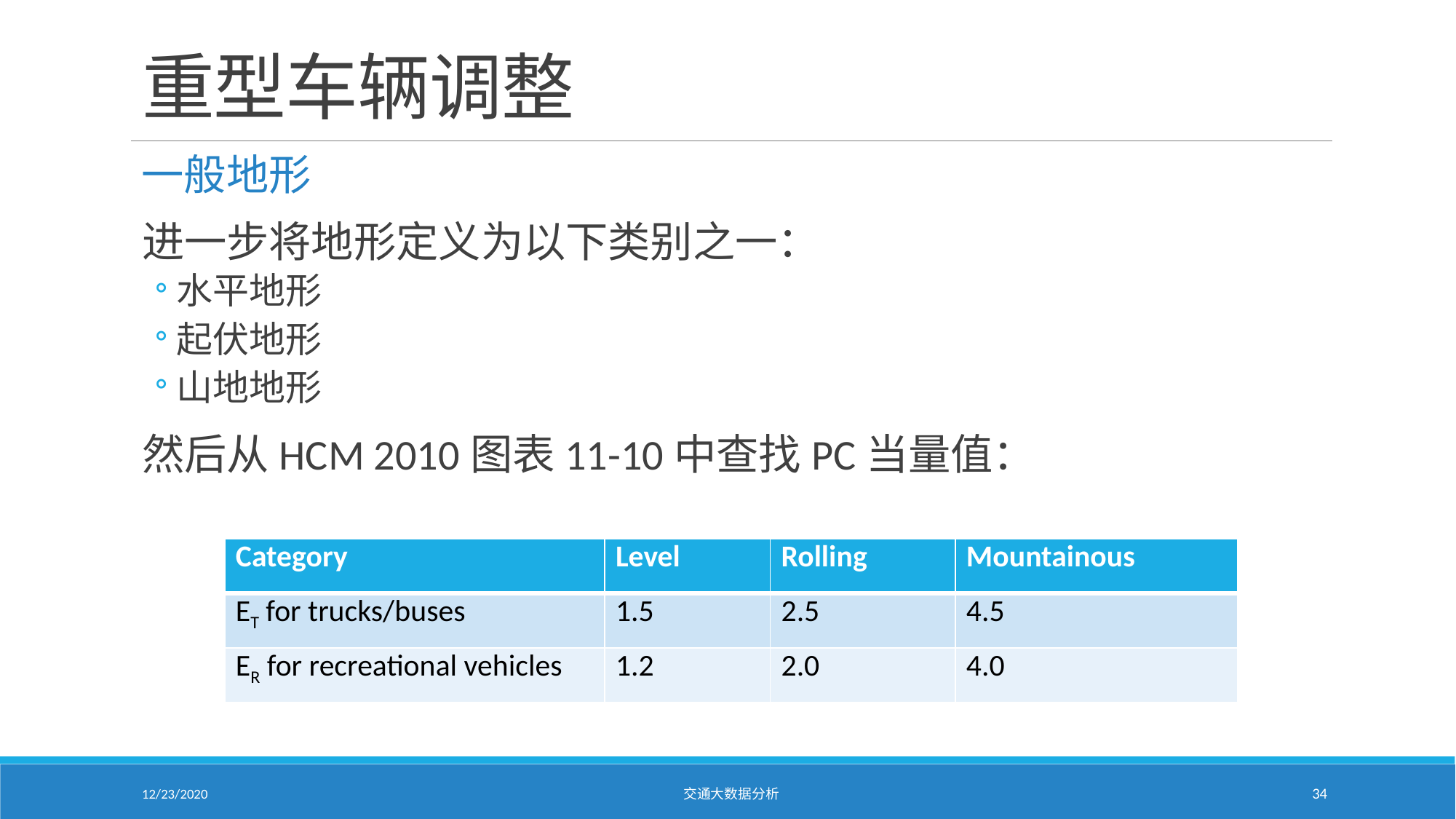

# 重型车辆调整
一般地形
进一步将地形定义为以下类别之一：
水平地形
起伏地形
山地地形
然后从HCM 2010图表11-10中查找PC当量值：
| Category | Level | Rolling | Mountainous |
| --- | --- | --- | --- |
| ET for trucks/buses | 1.5 | 2.5 | 4.5 |
| ER for recreational vehicles | 1.2 | 2.0 | 4.0 |
12/23/2020
交通大数据分析
34